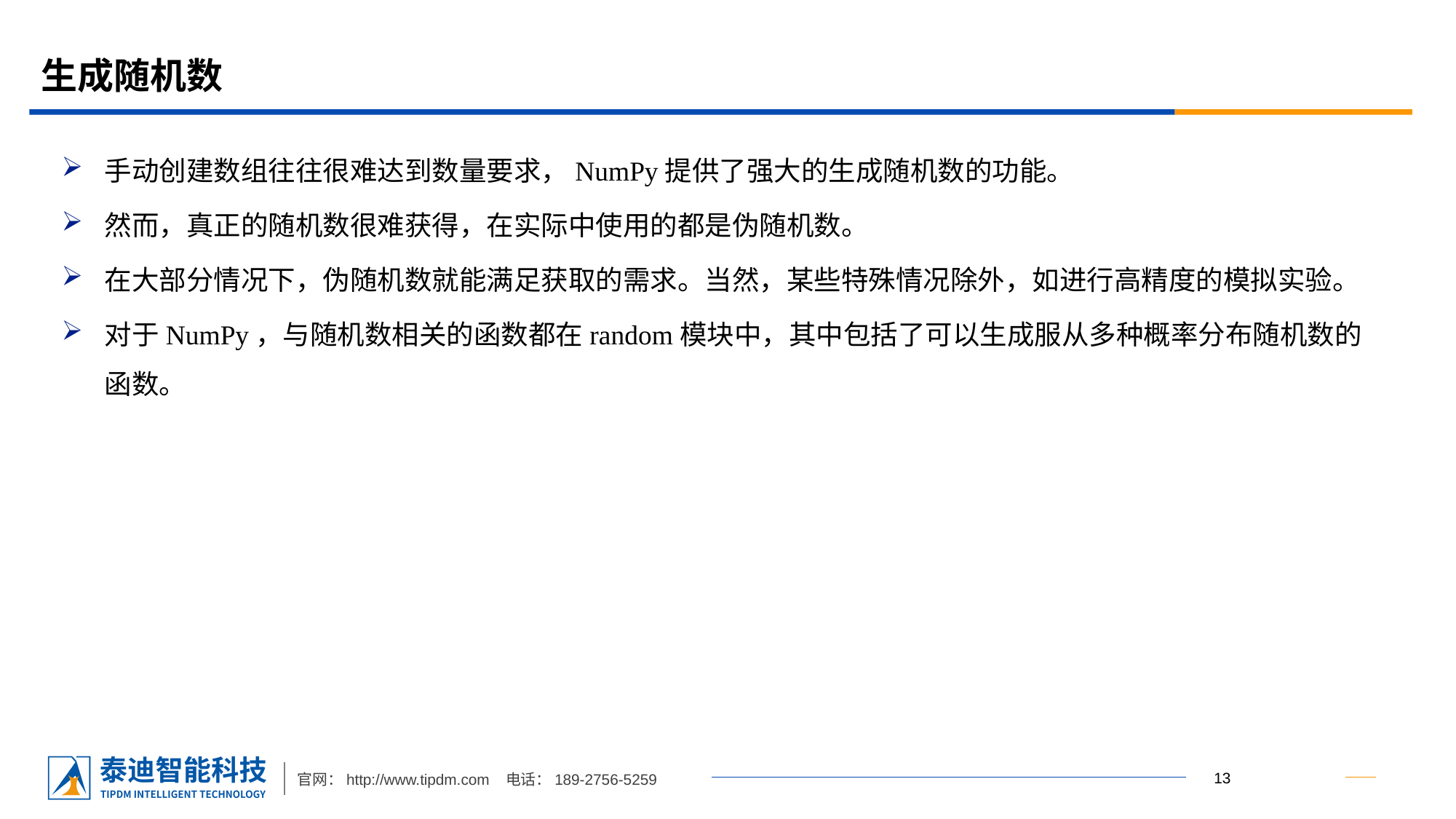

# 生成随机数
手动创建数组往往很难达到数量要求，NumPy提供了强大的生成随机数的功能。
然而，真正的随机数很难获得，在实际中使用的都是伪随机数。
在大部分情况下，伪随机数就能满足获取的需求。当然，某些特殊情况除外，如进行高精度的模拟实验。
对于NumPy，与随机数相关的函数都在random模块中，其中包括了可以生成服从多种概率分布随机数的函数。